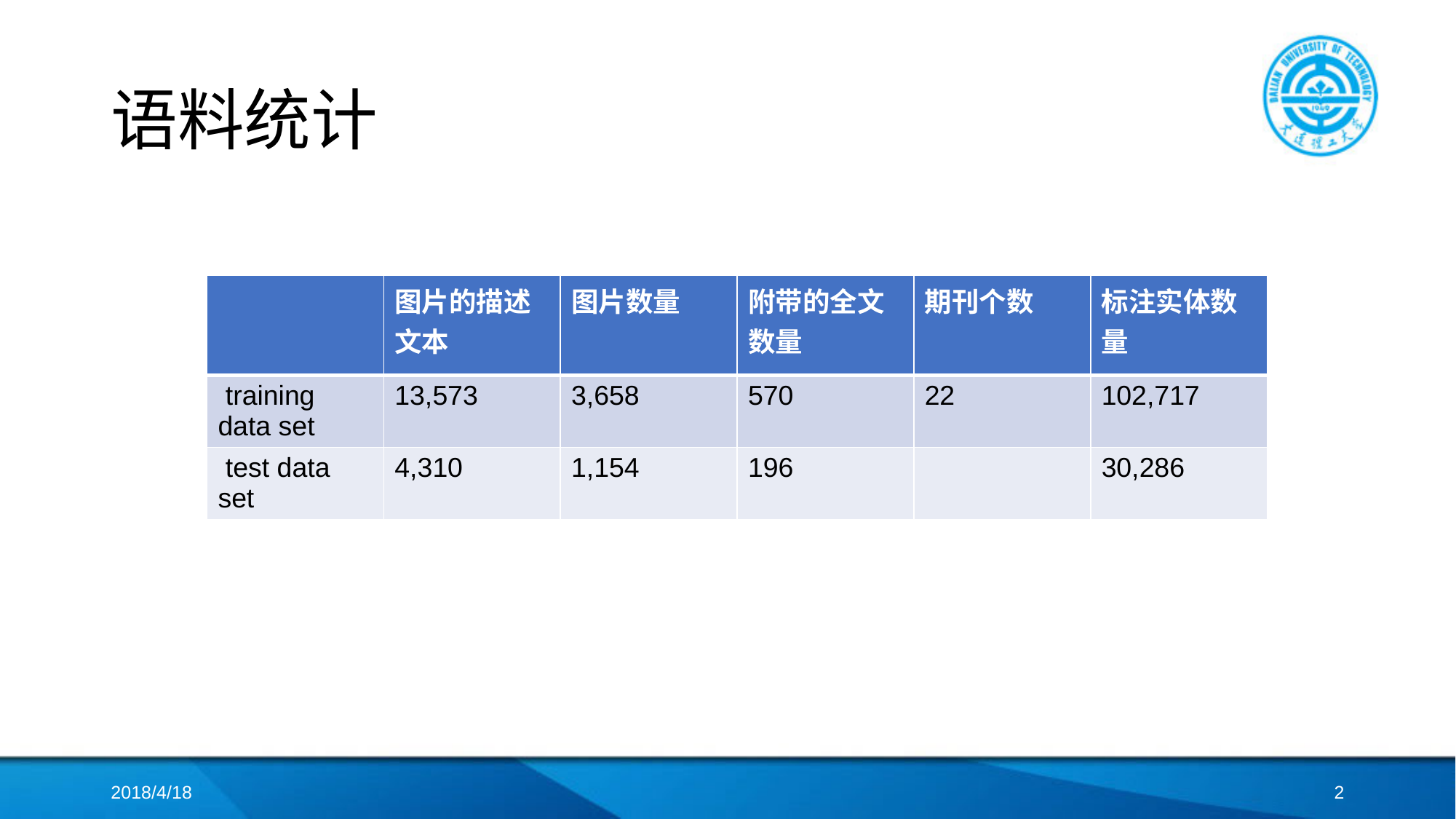

# 语料统计
|  | 图片的描述文本 | 图片数量 | 附带的全文数量 | 期刊个数 | 标注实体数量 |
| --- | --- | --- | --- | --- | --- |
| training data set | 13,573 | 3,658 | 570 | 22 | 102,717 |
| test data set | 4,310 | 1,154 | 196 |  | 30,286 |
2018/4/18
2